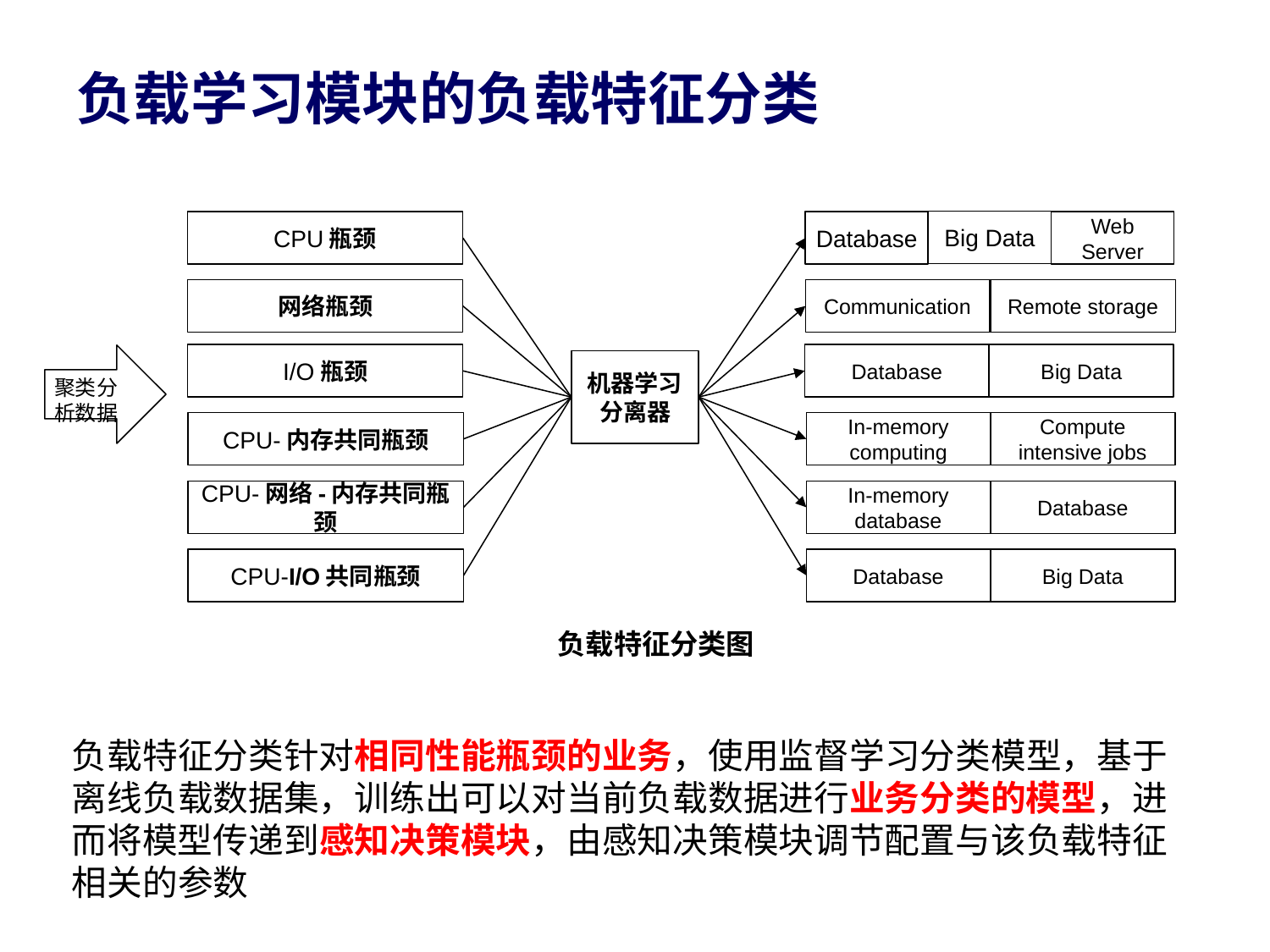

# 负载学习模块的负载特征分类
Big Data
Web Server
CPU瓶颈
Database
网络瓶颈
Communication
Remote storage
I/O瓶颈
Database
Big Data
聚类分析数据
机器学习分离器
CPU-内存共同瓶颈
In-memory computing
Compute intensive jobs
CPU-网络-内存共同瓶颈
In-memory database
Database
CPU-I/O共同瓶颈
Database
Big Data
负载特征分类图
负载特征分类针对相同性能瓶颈的业务，使用监督学习分类模型，基于离线负载数据集，训练出可以对当前负载数据进行业务分类的模型，进而将模型传递到感知决策模块，由感知决策模块调节配置与该负载特征相关的参数